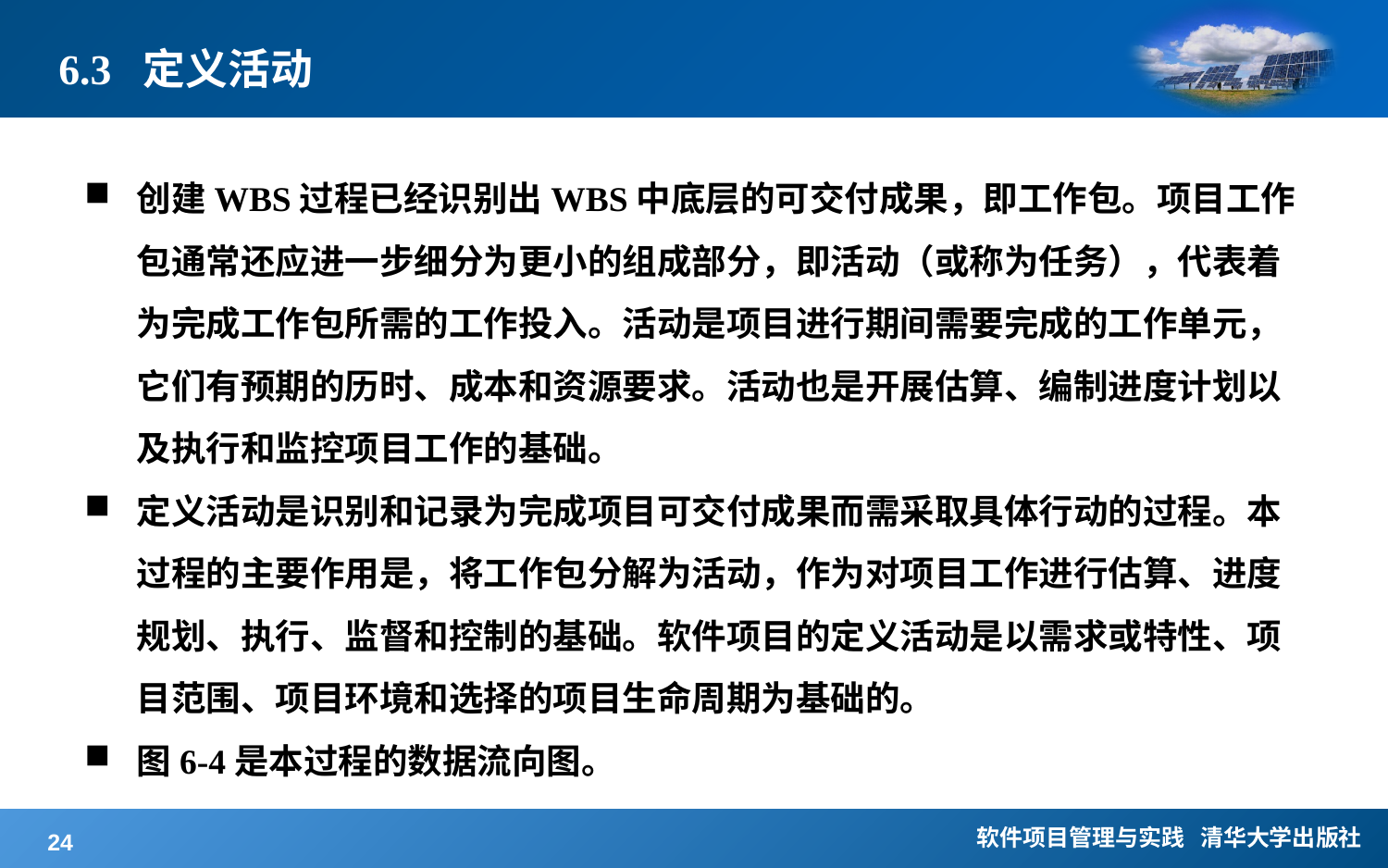

# 6.3  定义活动
创建WBS过程已经识别出WBS中底层的可交付成果，即工作包。项目工作包通常还应进一步细分为更小的组成部分，即活动（或称为任务），代表着为完成工作包所需的工作投入。活动是项目进行期间需要完成的工作单元，它们有预期的历时、成本和资源要求。活动也是开展估算、编制进度计划以及执行和监控项目工作的基础。
定义活动是识别和记录为完成项目可交付成果而需采取具体行动的过程。本过程的主要作用是，将工作包分解为活动，作为对项目工作进行估算、进度规划、执行、监督和控制的基础。软件项目的定义活动是以需求或特性、项目范围、项目环境和选择的项目生命周期为基础的。
图6-4是本过程的数据流向图。